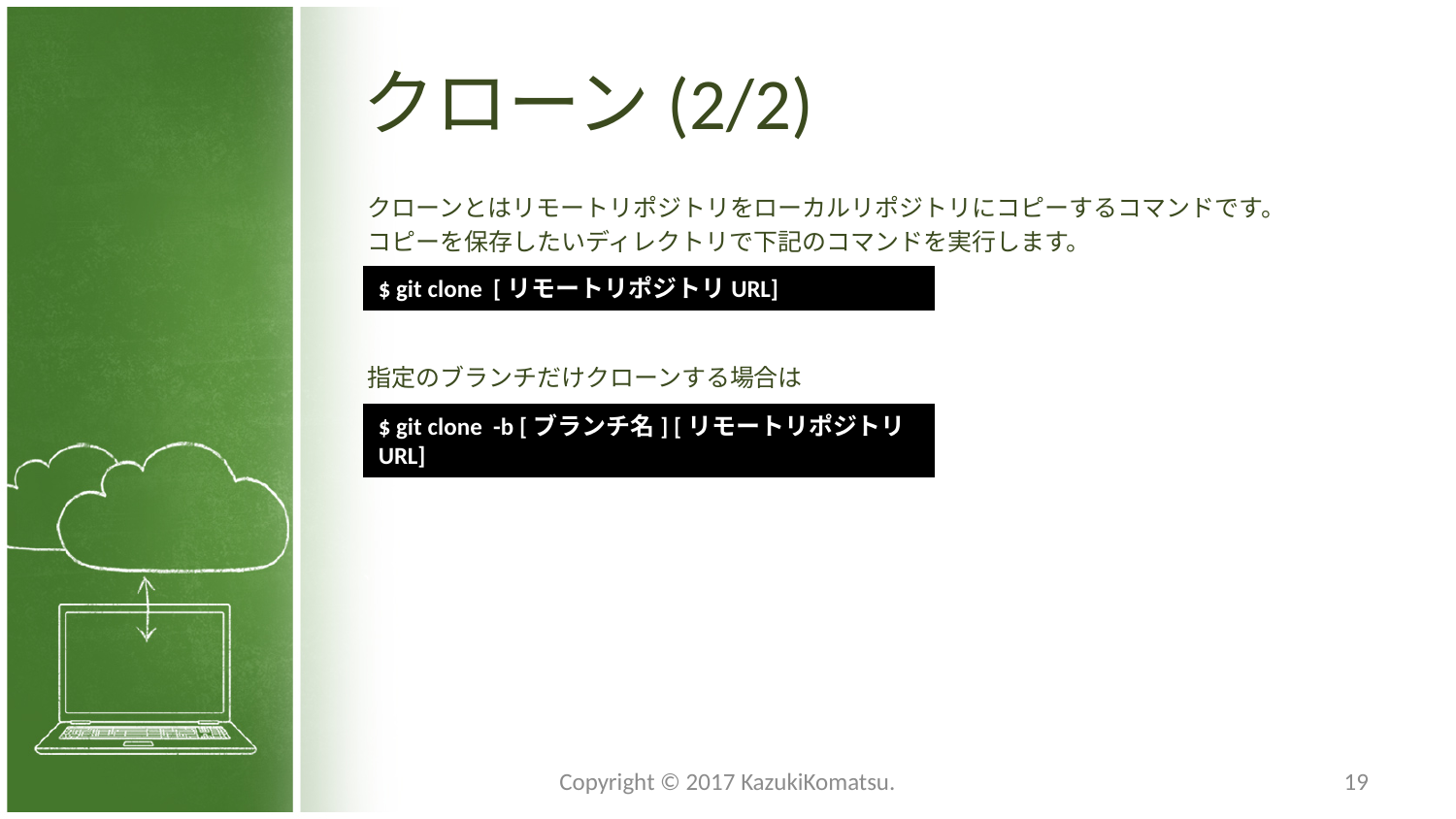

# クローン(2/2)

クローンとはリモートリポジトリをローカルリポジトリにコピーするコマンドです。
コピーを保存したいディレクトリで下記のコマンドを実行します。

指定のブランチだけクローンする場合は
$ git clone  [リモートリポジトリURL]
$ git clone  -b [ブランチ名] [リモートリポジトリURL]
Copyright © 2017 KazukiKomatsu.
19